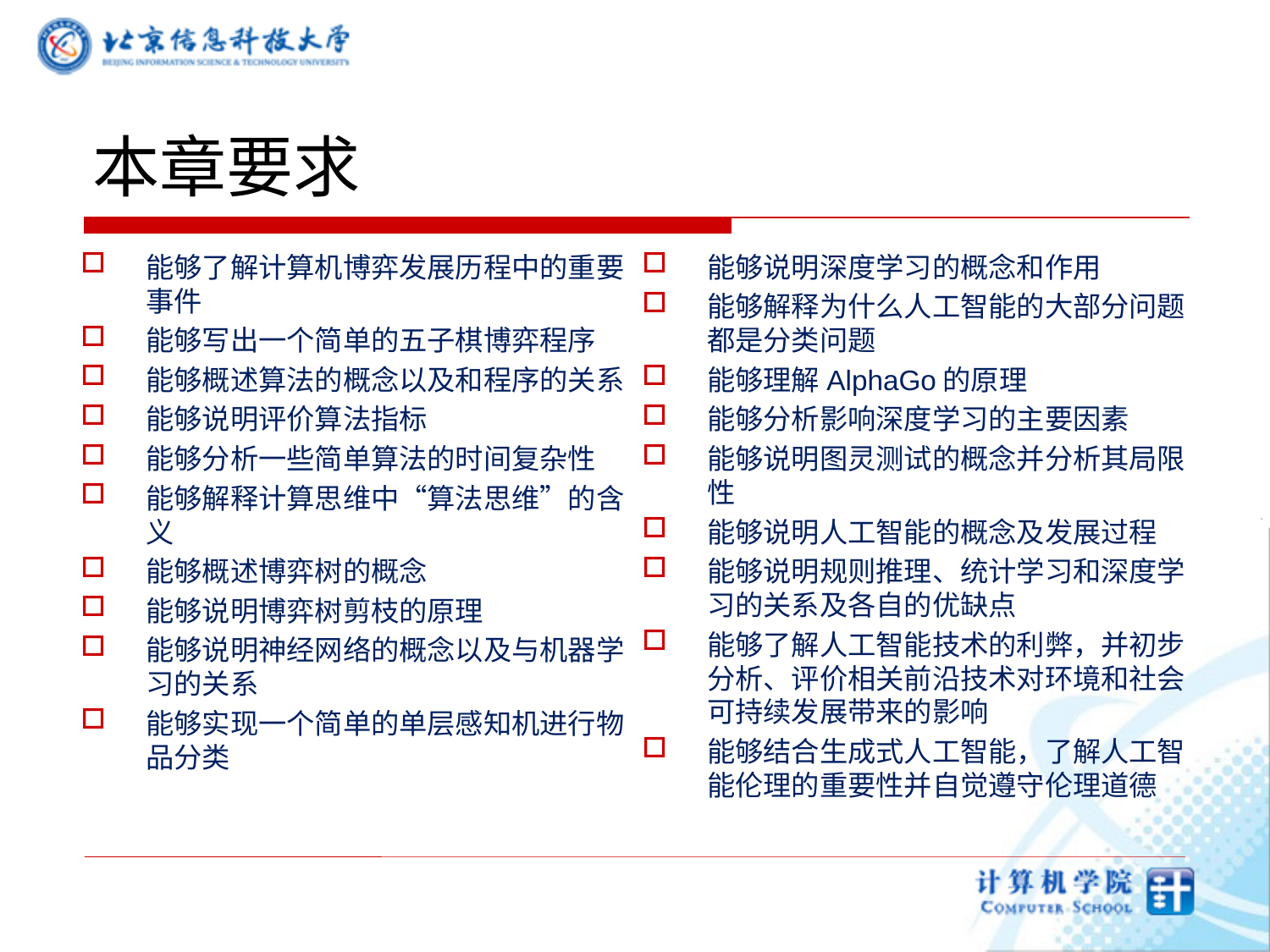

# 本章要求
能够了解计算机博弈发展历程中的重要事件
能够写出一个简单的五子棋博弈程序
能够概述算法的概念以及和程序的关系
能够说明评价算法指标
能够分析一些简单算法的时间复杂性
能够解释计算思维中“算法思维”的含义
能够概述博弈树的概念
能够说明博弈树剪枝的原理
能够说明神经网络的概念以及与机器学习的关系
能够实现一个简单的单层感知机进行物品分类
能够说明深度学习的概念和作用
能够解释为什么人工智能的大部分问题都是分类问题
能够理解AlphaGo的原理
能够分析影响深度学习的主要因素
能够说明图灵测试的概念并分析其局限性
能够说明人工智能的概念及发展过程
能够说明规则推理、统计学习和深度学习的关系及各自的优缺点
能够了解人工智能技术的利弊，并初步分析、评价相关前沿技术对环境和社会可持续发展带来的影响
能够结合生成式人工智能，了解人工智能伦理的重要性并自觉遵守伦理道德